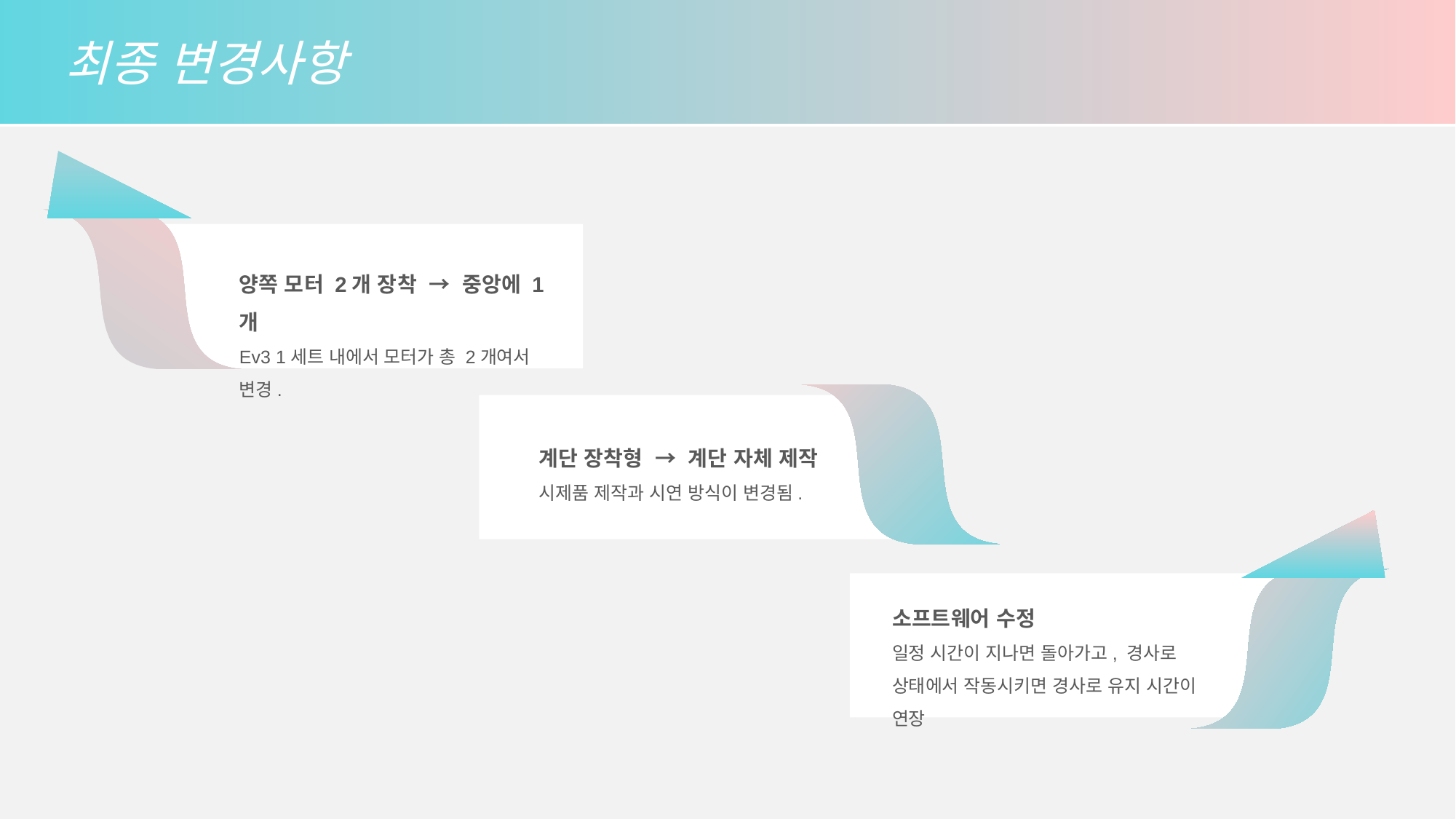

최종 변경사항

양쪽 모터 2개 장착  →  중앙에 1개
Ev3 1세트 내에서 모터가 총 2개여서 변경.

계단 장착형  →  계단 자체 제작
시제품 제작과 시연 방식이 변경됨.

소프트웨어 수정
일정 시간이 지나면 돌아가고, 경사로 상태에서 작동시키면 경사로 유지 시간이 연장